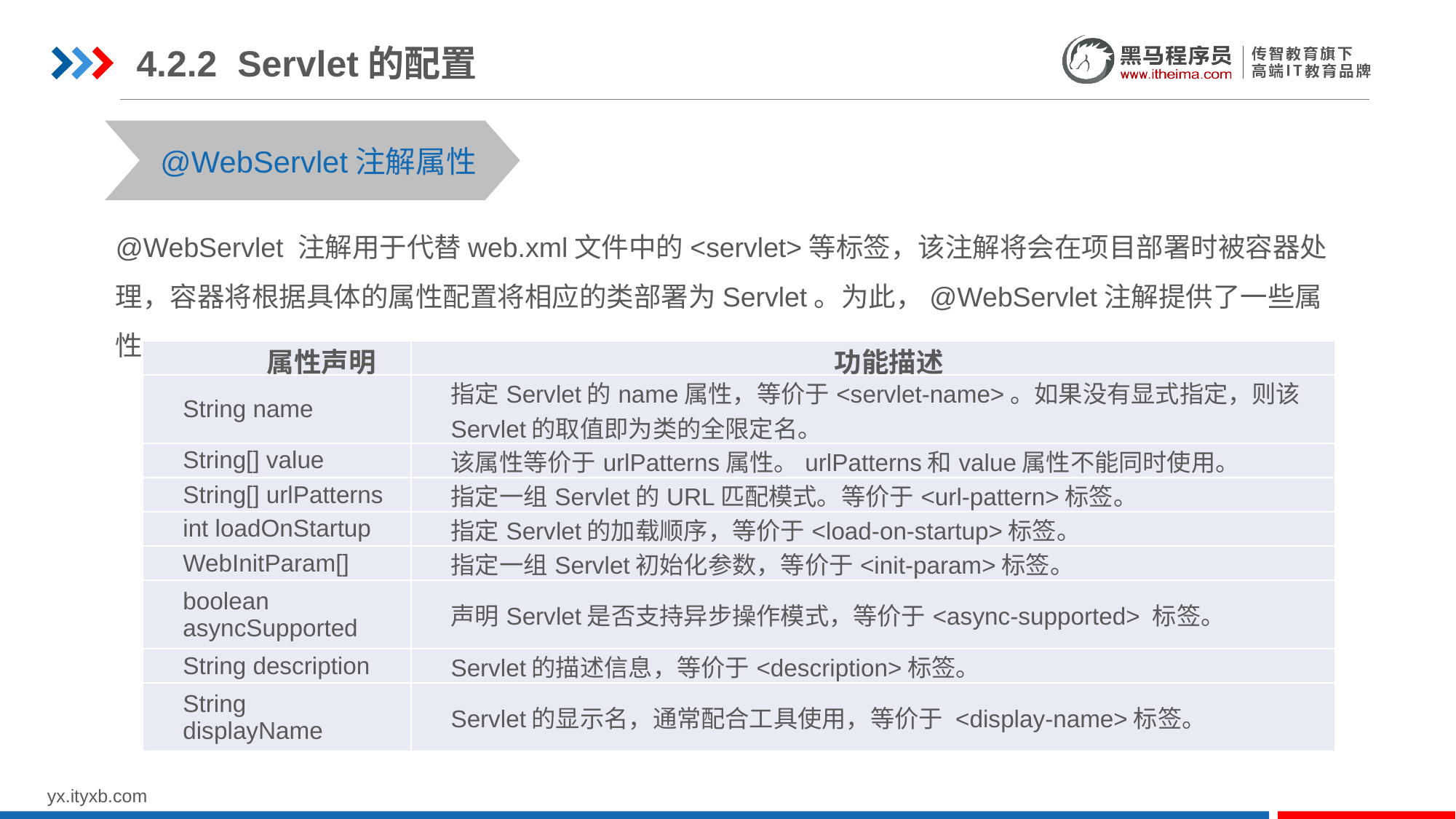

4.2.2  Servlet的配置

@WebServlet注解属性
@WebServlet 注解用于代替web.xml文件中的<servlet>等标签，该注解将会在项目部署时被容器处理，容器将根据具体的属性配置将相应的类部署为Servlet。为此，@WebServlet注解提供了一些属性。
| 属性声明 | 功能描述 |
| --- | --- |
| String name | 指定Servlet的name属性，等价于<servlet-name>。如果没有显式指定，则该 Servlet的取值即为类的全限定名。 |
| String[] value | 该属性等价于urlPatterns属性。urlPatterns和value属性不能同时使用。 |
| String[] urlPatterns | 指定一组Servlet的URL匹配模式。等价于<url-pattern>标签。 |
| int loadOnStartup | 指定Servlet的加载顺序，等价于<load-on-startup>标签。 |
| WebInitParam[] | 指定一组Servlet初始化参数，等价于<init-param>标签。 |
| boolean asyncSupported | 声明Servlet是否支持异步操作模式，等价于<async-supported> 标签。 |
| String description | Servlet的描述信息，等价于<description>标签。 |
| String displayName | Servlet的显示名，通常配合工具使用，等价于 <display-name>标签。 |